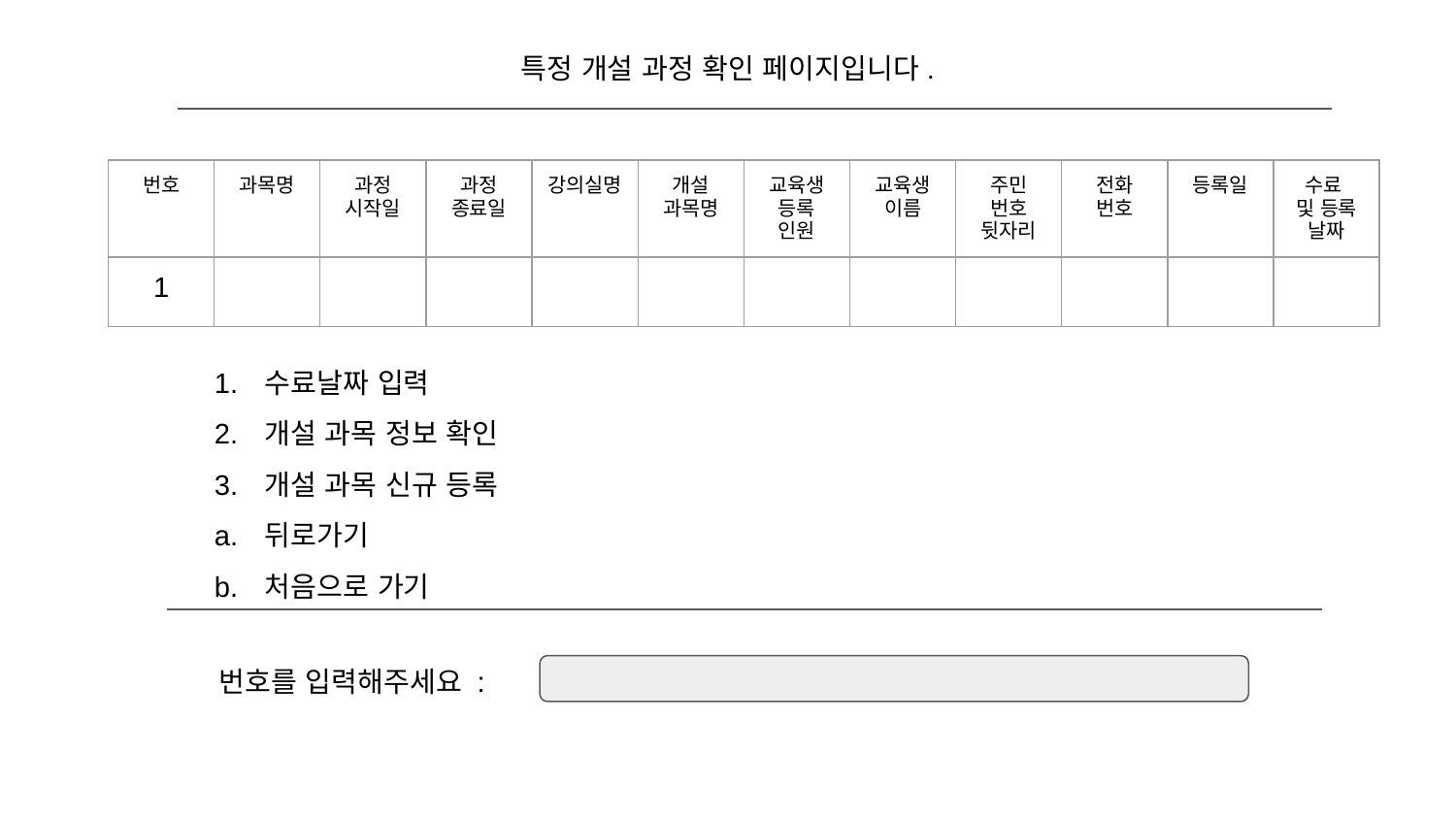

특정 개설 과정 확인 페이지입니다.
| 번호 | 과목명 | 과정 시작일 | 과정 종료일 | 강의실명 | 개설 과목명 | 교육생 등록 인원 | 교육생 이름 | 주민 번호 뒷자리 | 전화 번호 | 등록일 | 수료 및 등록 날짜 |
| --- | --- | --- | --- | --- | --- | --- | --- | --- | --- | --- | --- |
| 1 |  |  |  |  |  |  |  |  |  |  |  |
수료날짜 입력
개설 과목 정보 확인
개설 과목 신규 등록
뒤로가기
처음으로 가기
번호를 입력해주세요 :